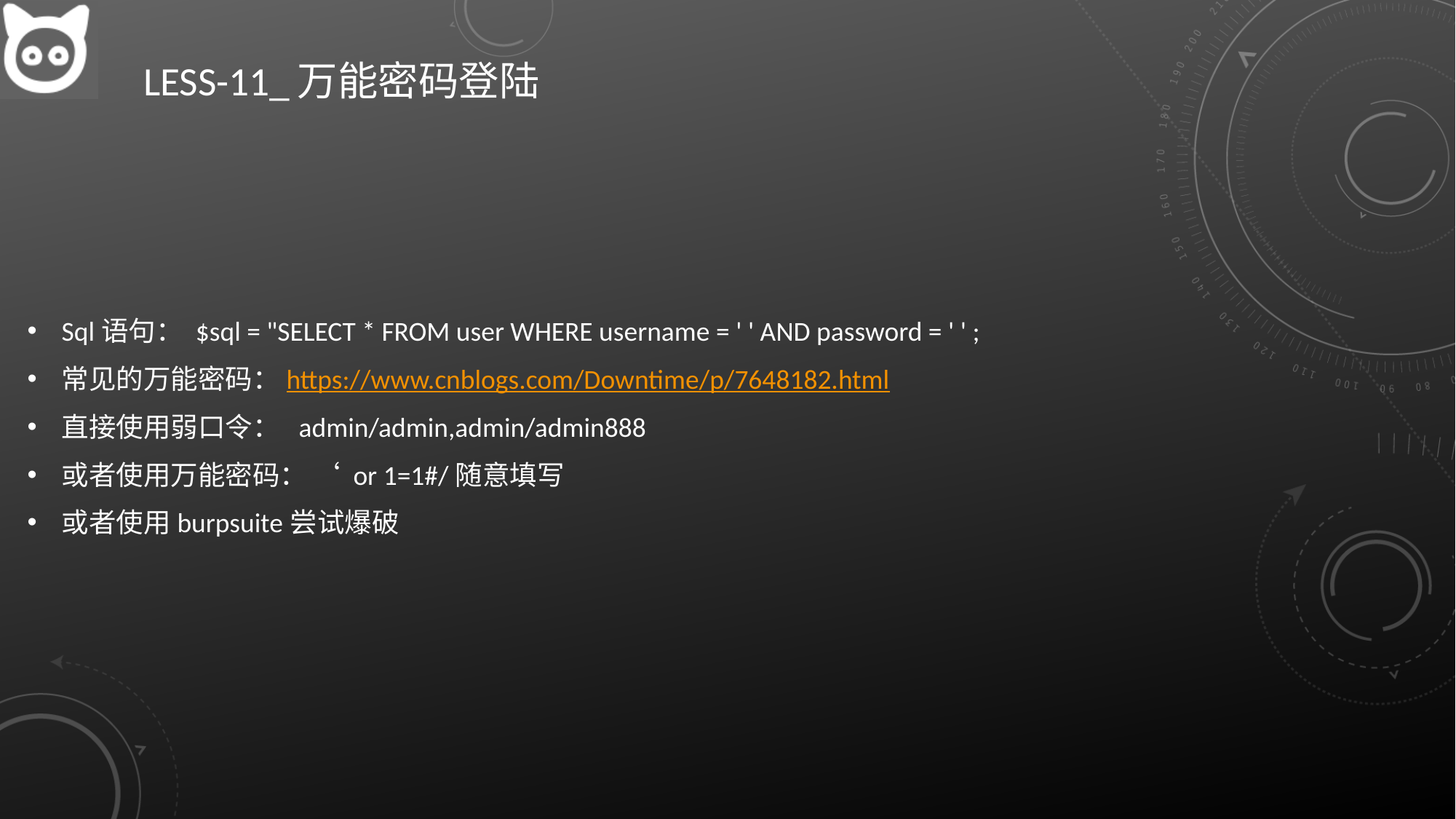

# Less-11_万能密码登陆
Sql语句： $sql = "SELECT * FROM user WHERE username = ' ' AND password = ' ' ;
常见的万能密码：https://www.cnblogs.com/Downtime/p/7648182.html
直接使用弱口令：  admin/admin,admin/admin888
或者使用万能密码： ‘ or 1=1#/随意填写
或者使用burpsuite尝试爆破